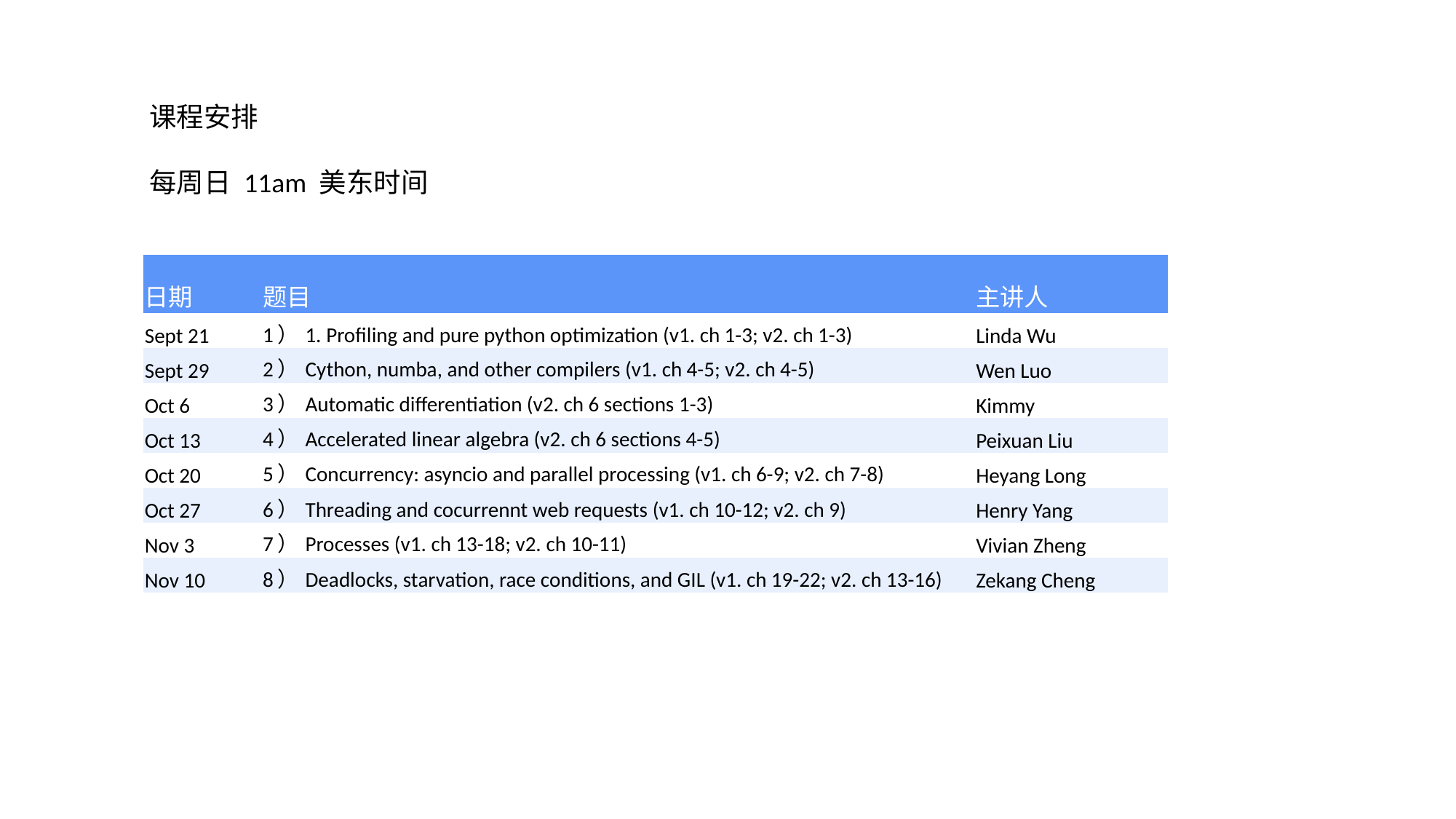

课程安排

每周日 11am 美东时间

| 日期 | 题目 | 主讲人 |
| --- | --- | --- |
| Sept 21 | 1）1. Profiling and pure python optimization (v1. ch 1-3; v2. ch 1-3) | Linda Wu |
| Sept 29 | 2）Cython, numba, and other compilers (v1. ch 4-5; v2. ch 4-5) | Wen Luo |
| Oct 6 | 3）Automatic differentiation (v2. ch 6 sections 1-3) | Kimmy |
| Oct 13 | 4）Accelerated linear algebra (v2. ch 6 sections 4-5) | Peixuan Liu |
| Oct 20 | 5）Concurrency: asyncio and parallel processing (v1. ch 6-9; v2. ch 7-8) | Heyang Long |
| Oct 27 | 6）Threading and cocurrennt web requests (v1. ch 10-12; v2. ch 9) | Henry Yang |
| Nov 3 | 7）Processes (v1. ch 13-18; v2. ch 10-11) | Vivian Zheng |
| Nov 10 | 8）Deadlocks, starvation, race conditions, and GIL (v1. ch 19-22; v2. ch 13-16) | Zekang Cheng |